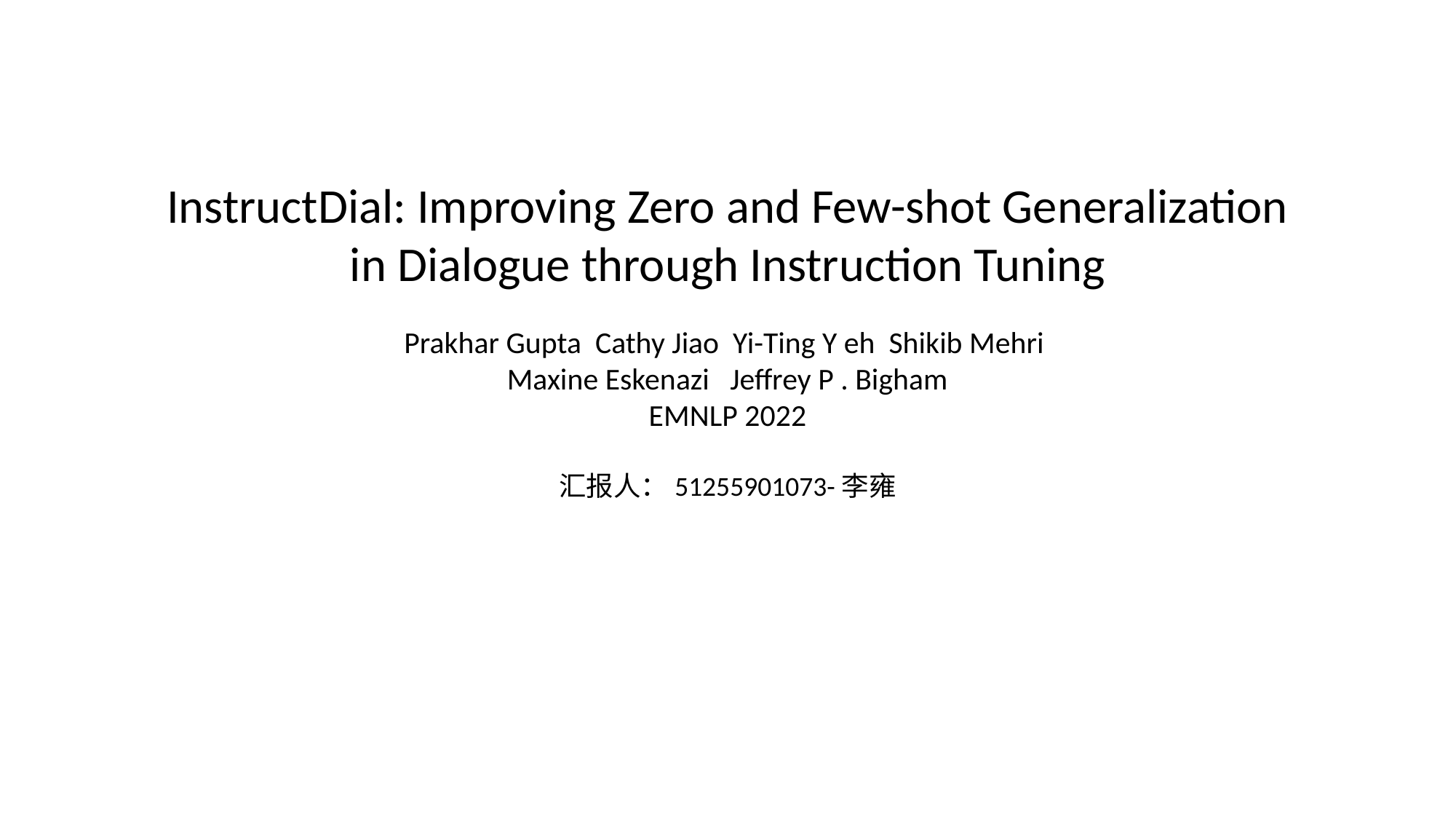

InstructDial: Improving Zero and Few-shot Generalization in Dialogue through Instruction Tuning
Prakhar Gupta  Cathy Jiao  Yi-Ting Y eh  Shikib Mehri
Maxine Eskenazi   Jeffrey P . Bigham
EMNLP 2022

汇报人：51255901073-李雍